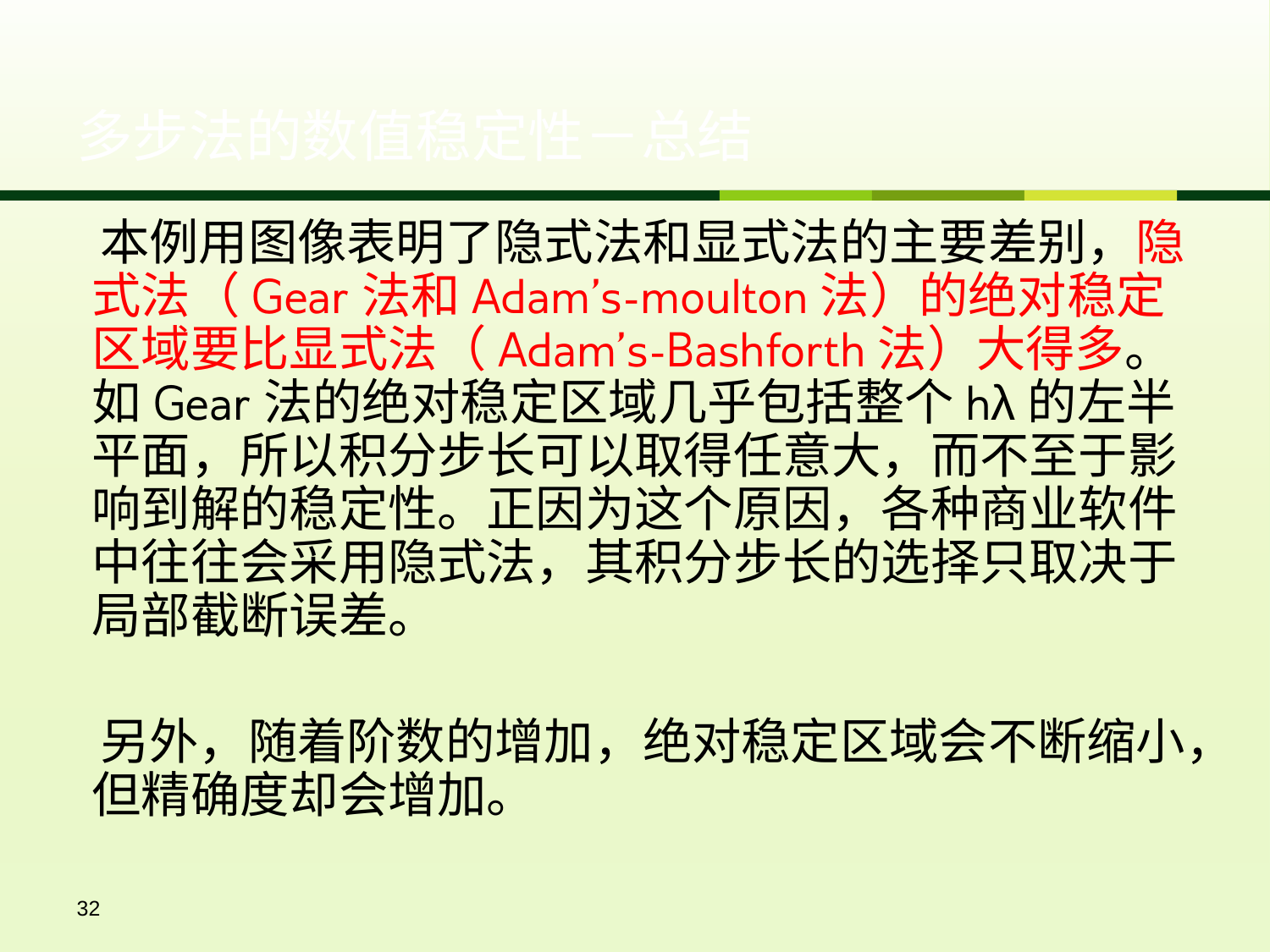

# 多步法的数值稳定性－总结
    本例用图像表明了隐式法和显式法的主要差别，隐式法（Gear法和Adam’s-moulton法）的绝对稳定区域要比显式法（Adam’s-Bashforth法）大得多。如Gear法的绝对稳定区域几乎包括整个hλ的左半平面，所以积分步长可以取得任意大，而不至于影响到解的稳定性。正因为这个原因，各种商业软件中往往会采用隐式法，其积分步长的选择只取决于局部截断误差。

    另外，随着阶数的增加，绝对稳定区域会不断缩小，但精确度却会增加。

32